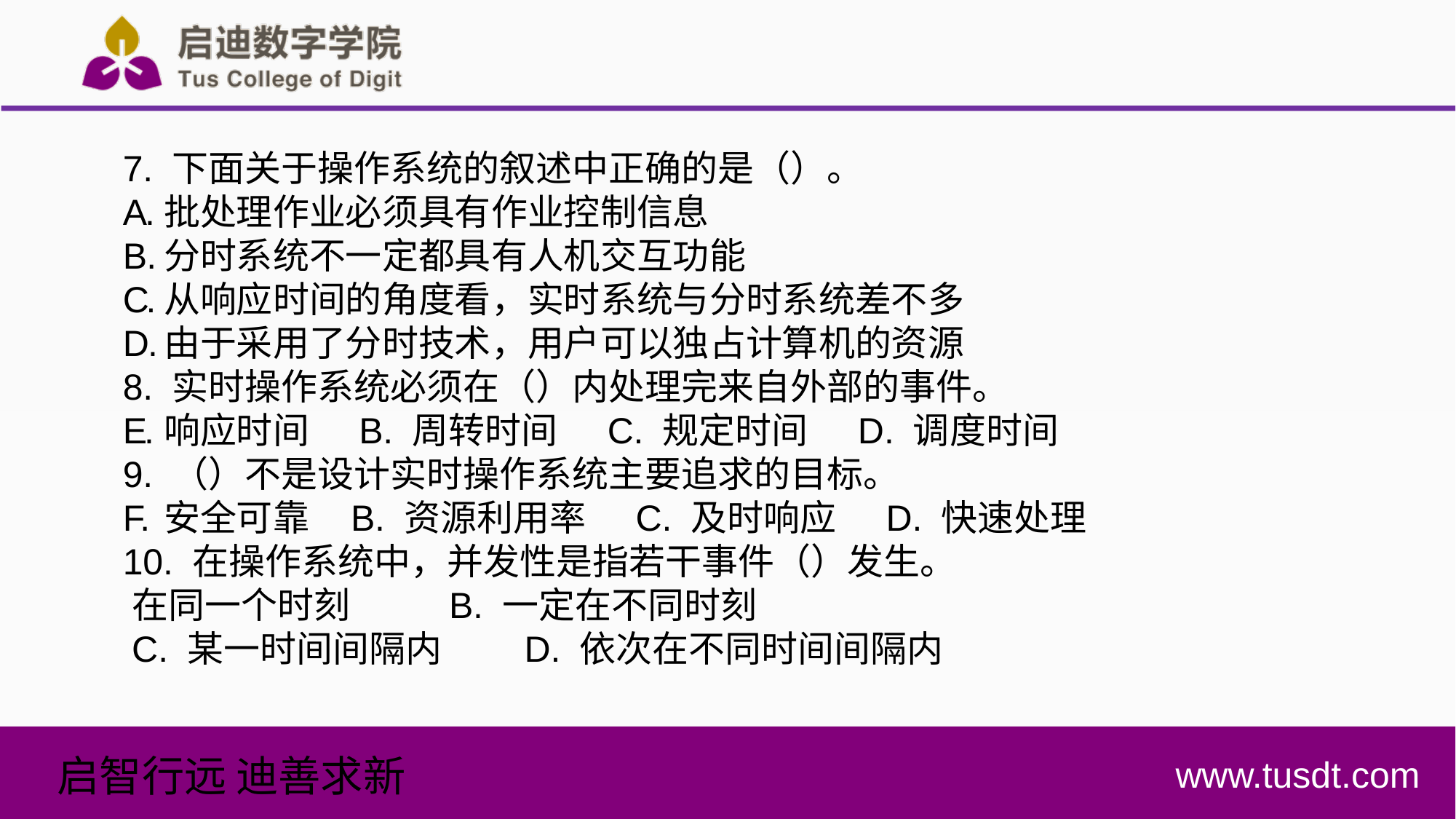

7. 下面关于操作系统的叙述中正确的是（）。
批处理作业必须具有作业控制信息
分时系统不一定都具有人机交互功能
从响应时间的角度看，实时系统与分时系统差不多
由于采用了分时技术，用户可以独占计算机的资源
8. 实时操作系统必须在（）内处理完来自外部的事件。
响应时间     B. 周转时间     C. 规定时间     D. 调度时间
9. （）不是设计实时操作系统主要追求的目标。
安全可靠    B. 资源利用率     C. 及时响应     D. 快速处理
10. 在操作系统中，并发性是指若干事件（）发生。
在同一个时刻           B. 一定在不同时刻
C. 某一时间间隔内         D. 依次在不同时间间隔内